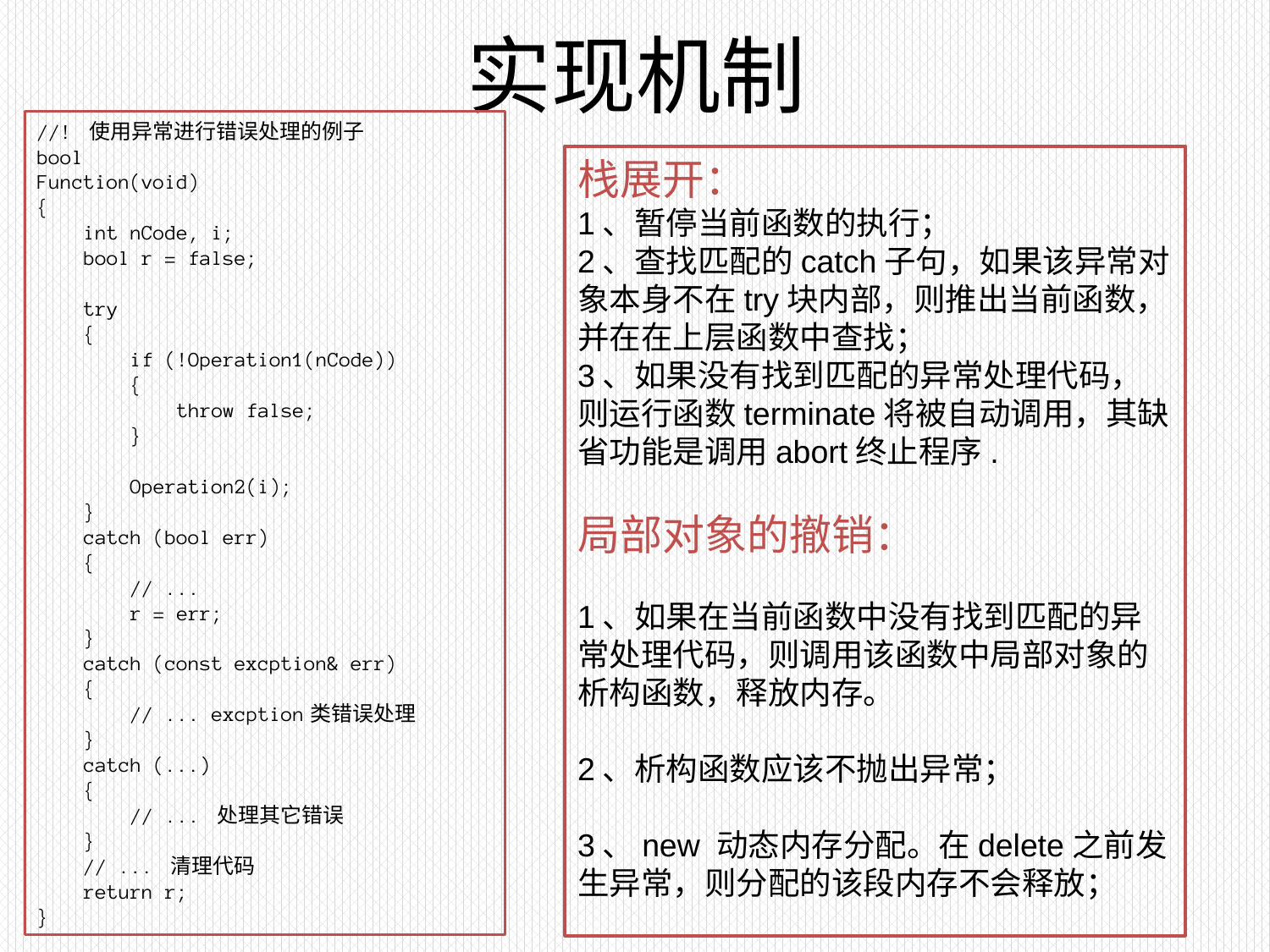

# 实现机制
//! 使用异常进行错误处理的例子
bool
Function(void)
{
    int nCode, i;
    bool r = false;

    try
    {
        if (!Operation1(nCode))
        {
            throw false;
        }

        Operation2(i);
    }
    catch (bool err)
    {
        // ...
        r = err;
    }
    catch (const excption& err)
    {
        // ... excption类错误处理
    }
    catch (...)
    {
        // ... 处理其它错误
    }
    // ... 清理代码
    return r;
}
栈展开：
1、暂停当前函数的执行；
2、查找匹配的catch子句，如果该异常对象本身不在try块内部，则推出当前函数，并在在上层函数中查找；
3、如果没有找到匹配的异常处理代码，则运行函数terminate将被自动调用，其缺省功能是调用abort终止程序.

局部对象的撤销：

1、如果在当前函数中没有找到匹配的异常处理代码，则调用该函数中局部对象的析构函数，释放内存。

2、析构函数应该不抛出异常；

3、new 动态内存分配。在delete之前发生异常，则分配的该段内存不会释放；